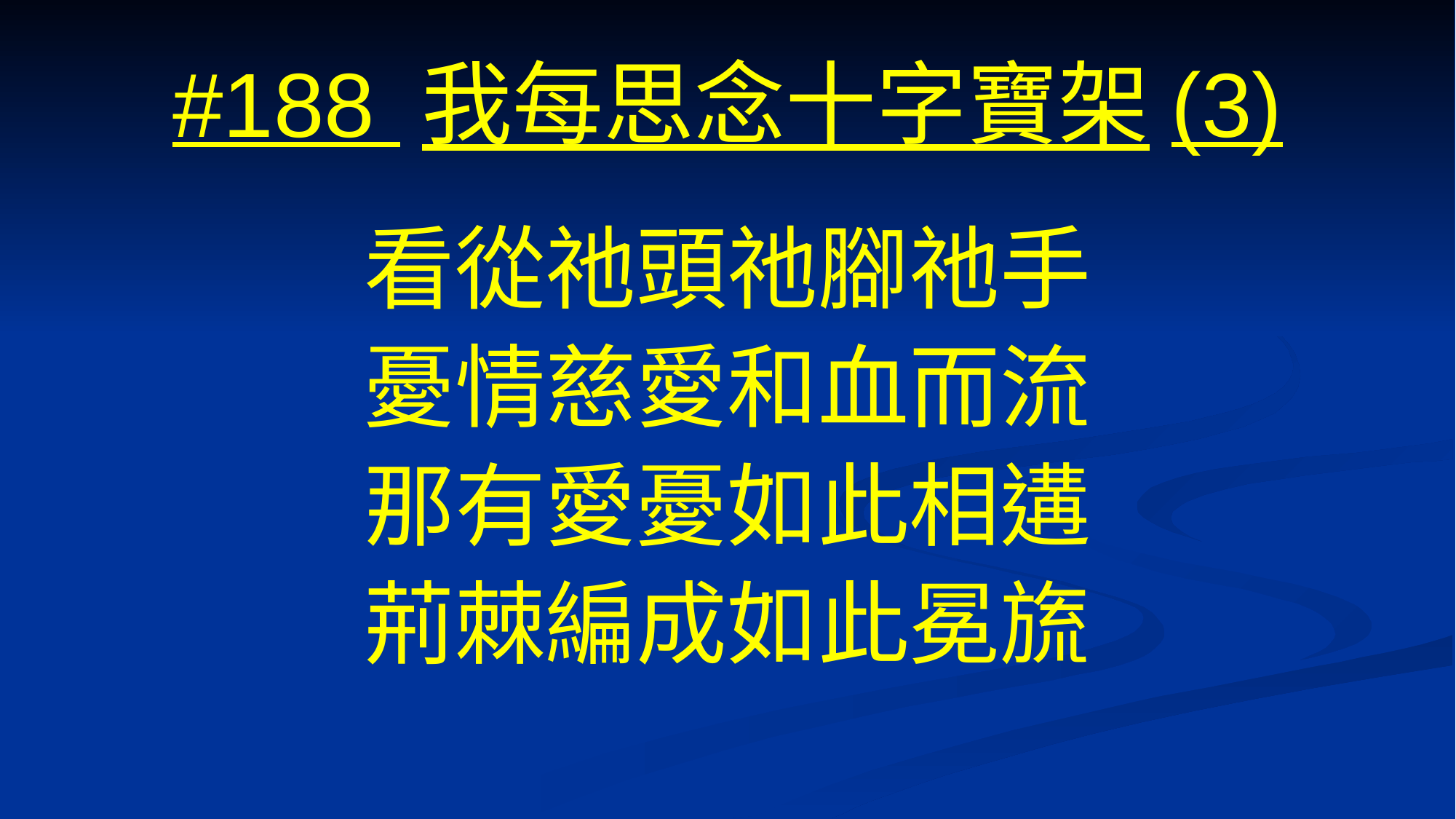

# #188 我每思念十字寶架(3)
看從祂頭祂腳祂手
憂情慈愛和血而流
那有愛憂如此相遘
荊棘編成如此冕旒